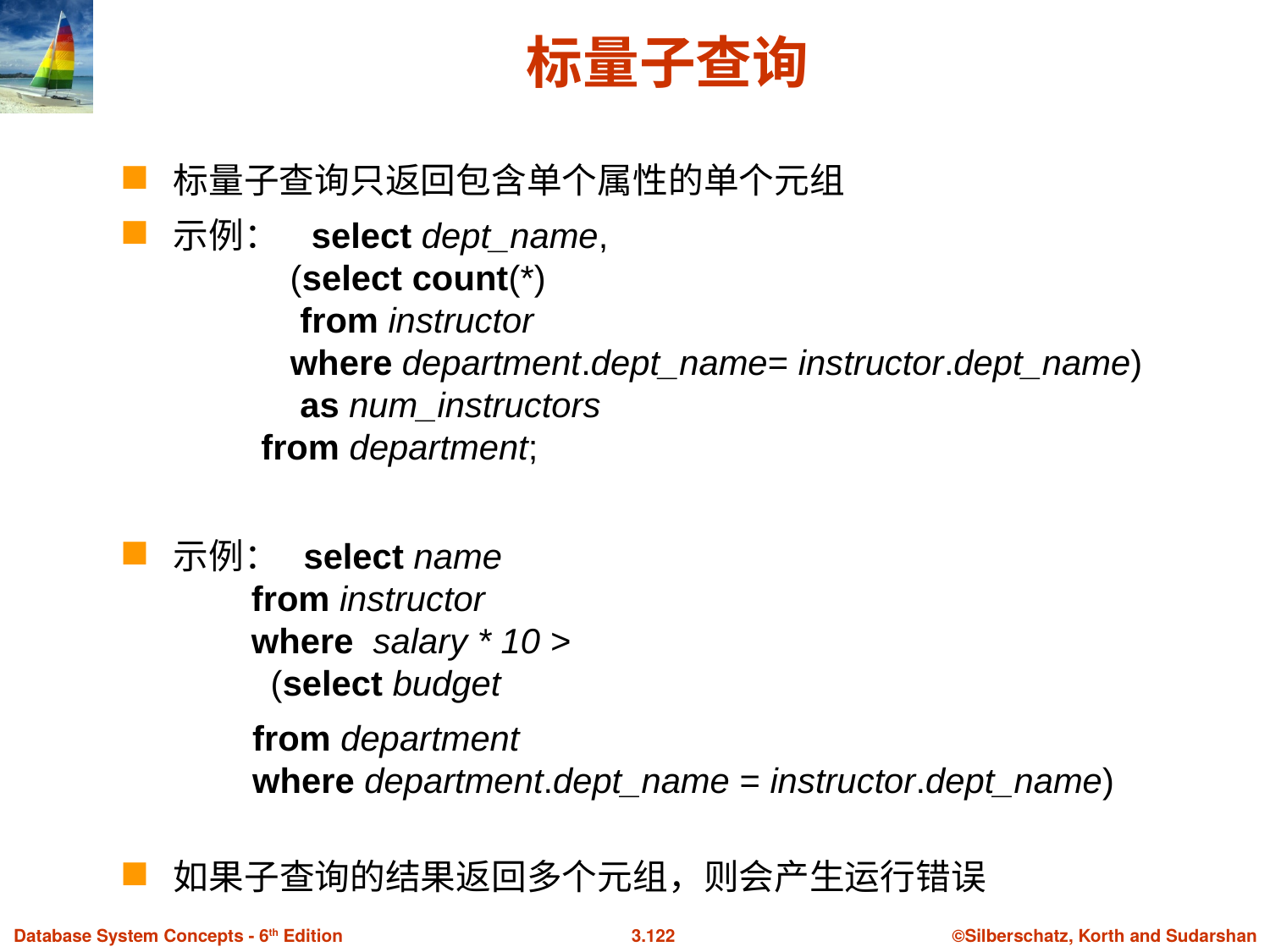

# 标量子查询
标量子查询只返回包含单个属性的单个元组
示例：   select dept_name,
            (select count(*)
             from instructor
            where department.dept_name= instructor.dept_name)
             as num_instructors
         from department;

示例：  select name
        from instructor
        where  salary * 10 >
          (select budget
             from department
             where department.dept_name = instructor.dept_name)
如果子查询的结果返回多个元组，则会产生运行错误